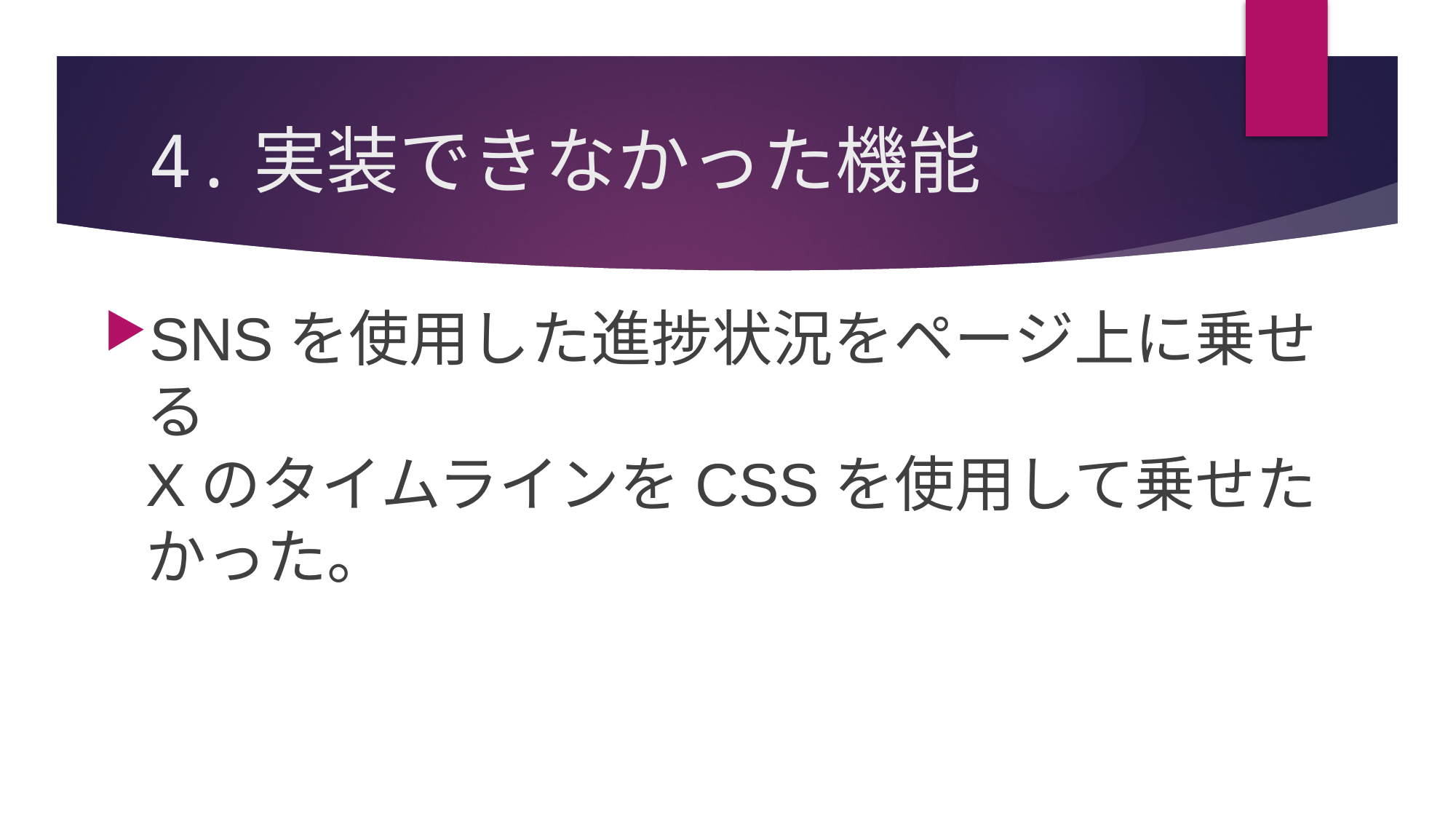

# 4.実装できなかった機能
SNSを使用した進捗状況をページ上に乗せる
XのタイムラインをCSSを使用して乗せたかった。